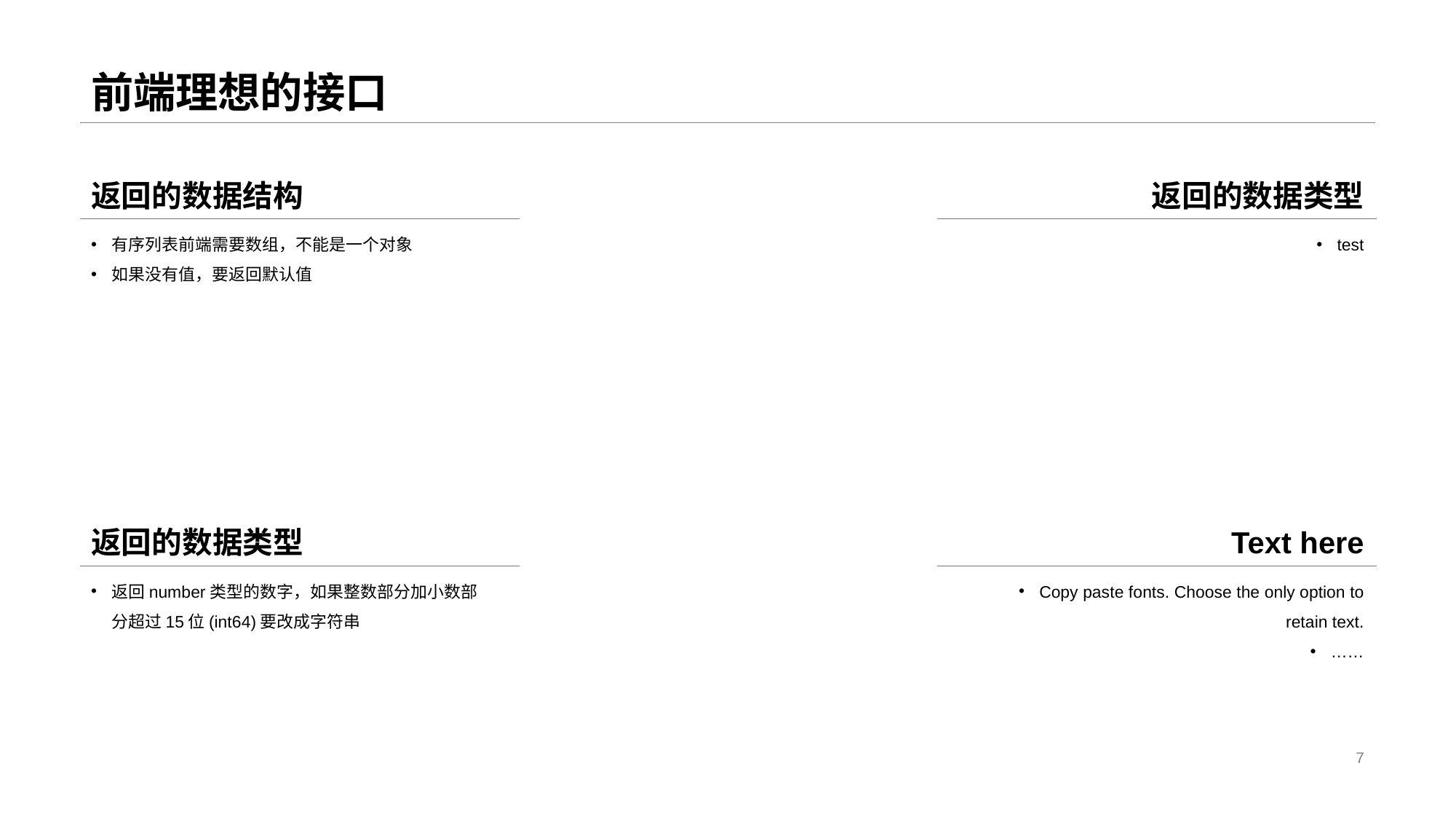

# 前端理想的接口
返回的数据结构
有序列表前端需要数组，不能是一个对象
如果没有值，要返回默认值
返回的数据类型
test
返回的数据类型
返回number类型的数字，如果整数部分加小数部分超过15位(int64)要改成字符串
Text here
Copy paste fonts. Choose the only option to retain text.
……
7